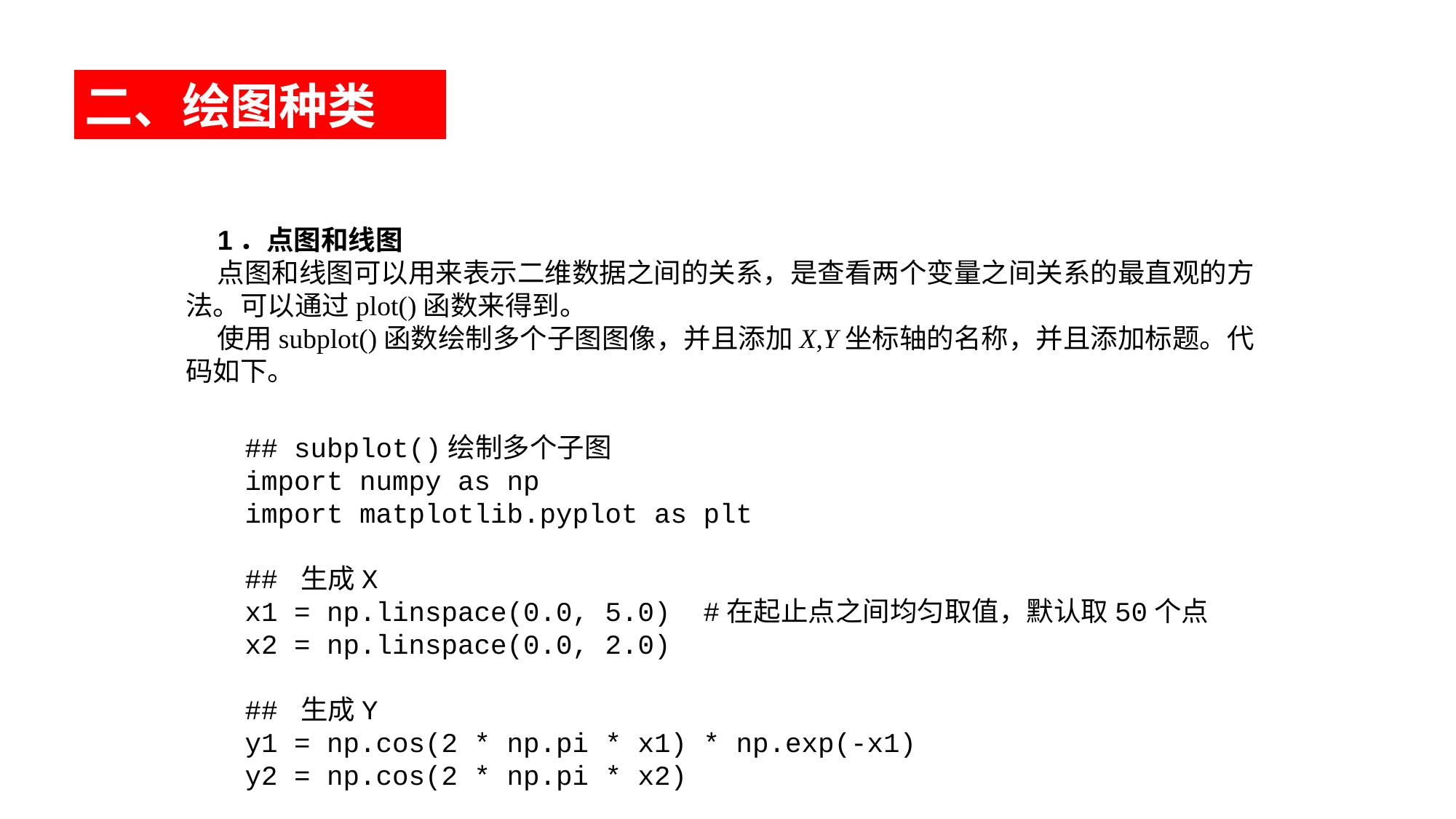

二、绘图种类
1．点图和线图
点图和线图可以用来表示二维数据之间的关系，是查看两个变量之间关系的最直观的方法。可以通过plot()函数来得到。
使用subplot()函数绘制多个子图图像，并且添加X,Y坐标轴的名称，并且添加标题。代码如下。
## subplot()绘制多个子图
import numpy as np
import matplotlib.pyplot as plt

## 生成X
x1 = np.linspace(0.0, 5.0)  #在起止点之间均匀取值，默认取50个点
x2 = np.linspace(0.0, 2.0)

## 生成Y
y1 = np.cos(2 * np.pi * x1) * np.exp(-x1)
y2 = np.cos(2 * np.pi * x2)